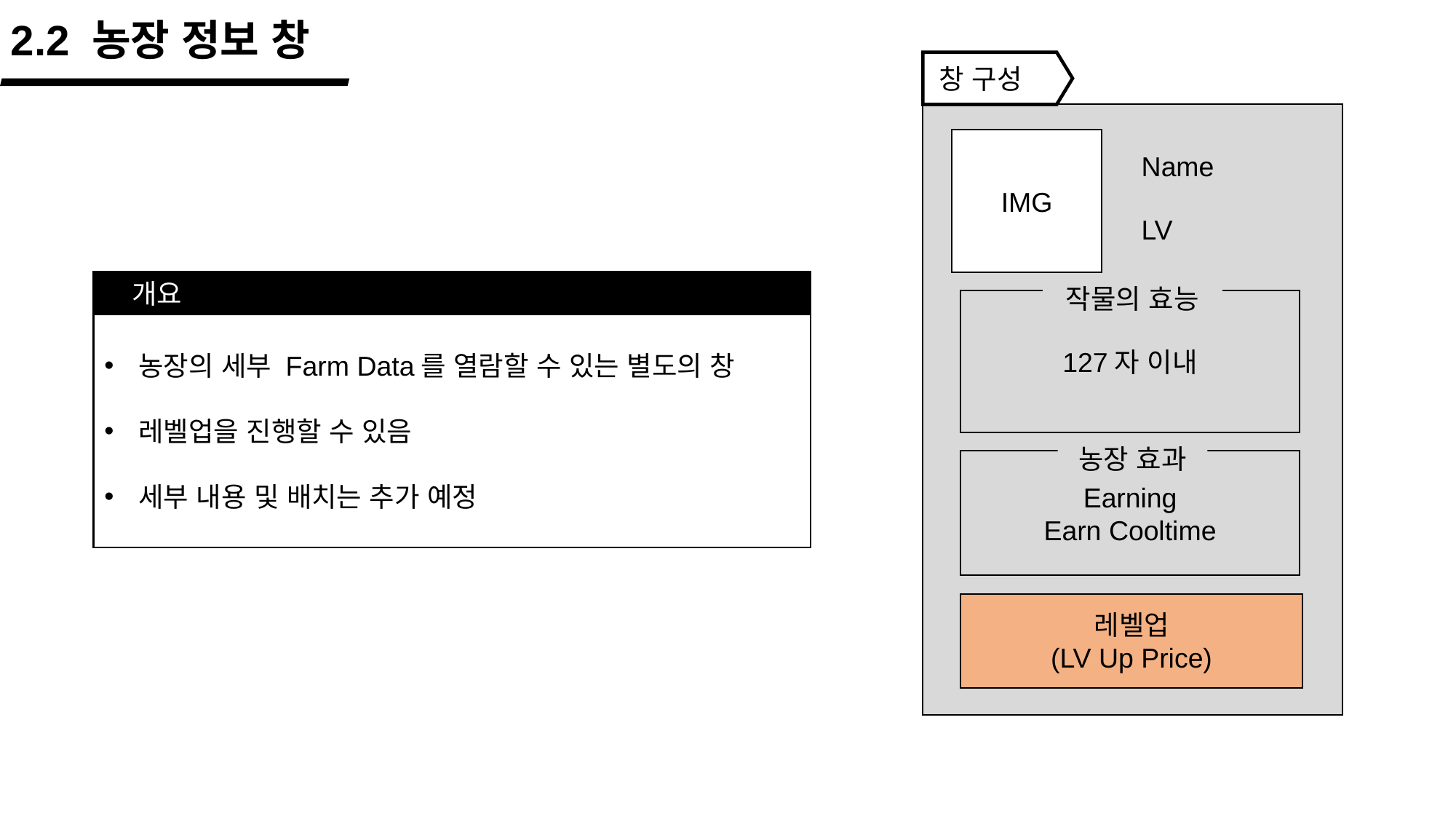

2.2 농장 정보 창

창 구성

IMG
Name
LV
개요

농장의 세부 Farm Data를 열람할 수 있는 별도의 창

레벨업을 진행할 수 있음

세부 내용 및 배치는 추가 예정
작물의 효능
127자 이내
농장 효과
Earning
Earn Cooltime
레벨업
(LV Up Price)